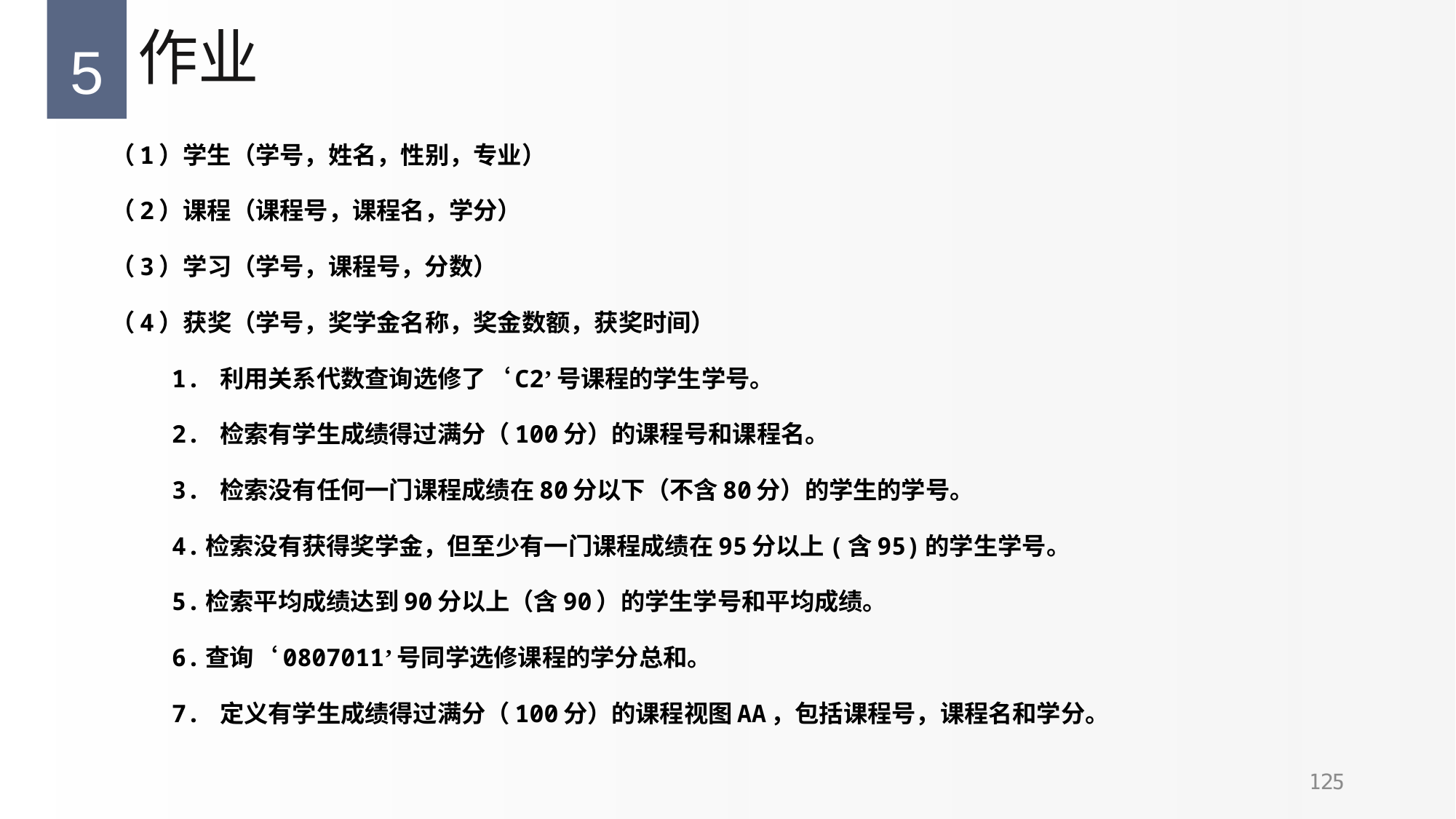

# 作业
（1）学生（学号，姓名，性别，专业）
（2）课程（课程号，课程名，学分）
（3）学习（学号，课程号，分数）
（4）获奖（学号，奖学金名称，奖金数额，获奖时间）
1. 利用关系代数查询选修了‘C2’号课程的学生学号。
2. 检索有学生成绩得过满分（100分）的课程号和课程名。
3. 检索没有任何一门课程成绩在80分以下（不含80分）的学生的学号。
4.检索没有获得奖学金，但至少有一门课程成绩在95分以上(含95)的学生学号。
5.检索平均成绩达到90分以上（含90）的学生学号和平均成绩。
6.查询‘0807011’号同学选修课程的学分总和。
7. 定义有学生成绩得过满分（100分）的课程视图AA，包括课程号，课程名和学分。
125